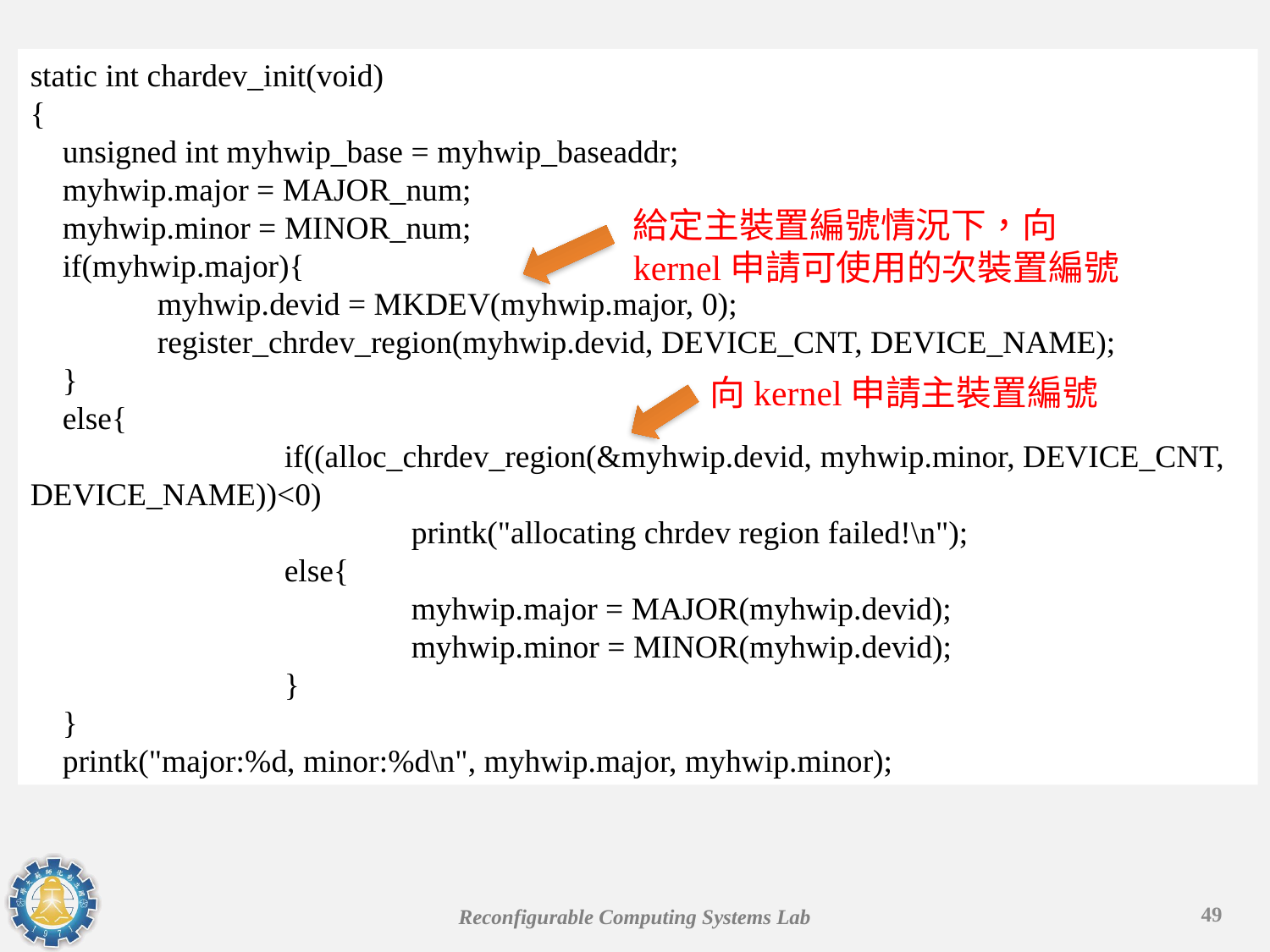

static int chardev_init(void)
{
    unsigned int myhwip_base = myhwip_baseaddr;
    myhwip.major = MAJOR_num;
    myhwip.minor = MINOR_num;
    if(myhwip.major){
    	myhwip.devid = MKDEV(myhwip.major, 0);
	register_chrdev_region(myhwip.devid, DEVICE_CNT, DEVICE_NAME);
    }
    else{
		if((alloc_chrdev_region(&myhwip.devid, myhwip.minor, DEVICE_CNT, DEVICE_NAME))<0)
			printk("allocating chrdev region failed!\n");
		else{
			myhwip.major = MAJOR(myhwip.devid);
			myhwip.minor = MINOR(myhwip.devid);
		}
    }
    printk("major:%d, minor:%d\n", myhwip.major, myhwip.minor);
給定主裝置編號情況下，向kernel申請可使用的次裝置編號

向kernel申請主裝置編號

49